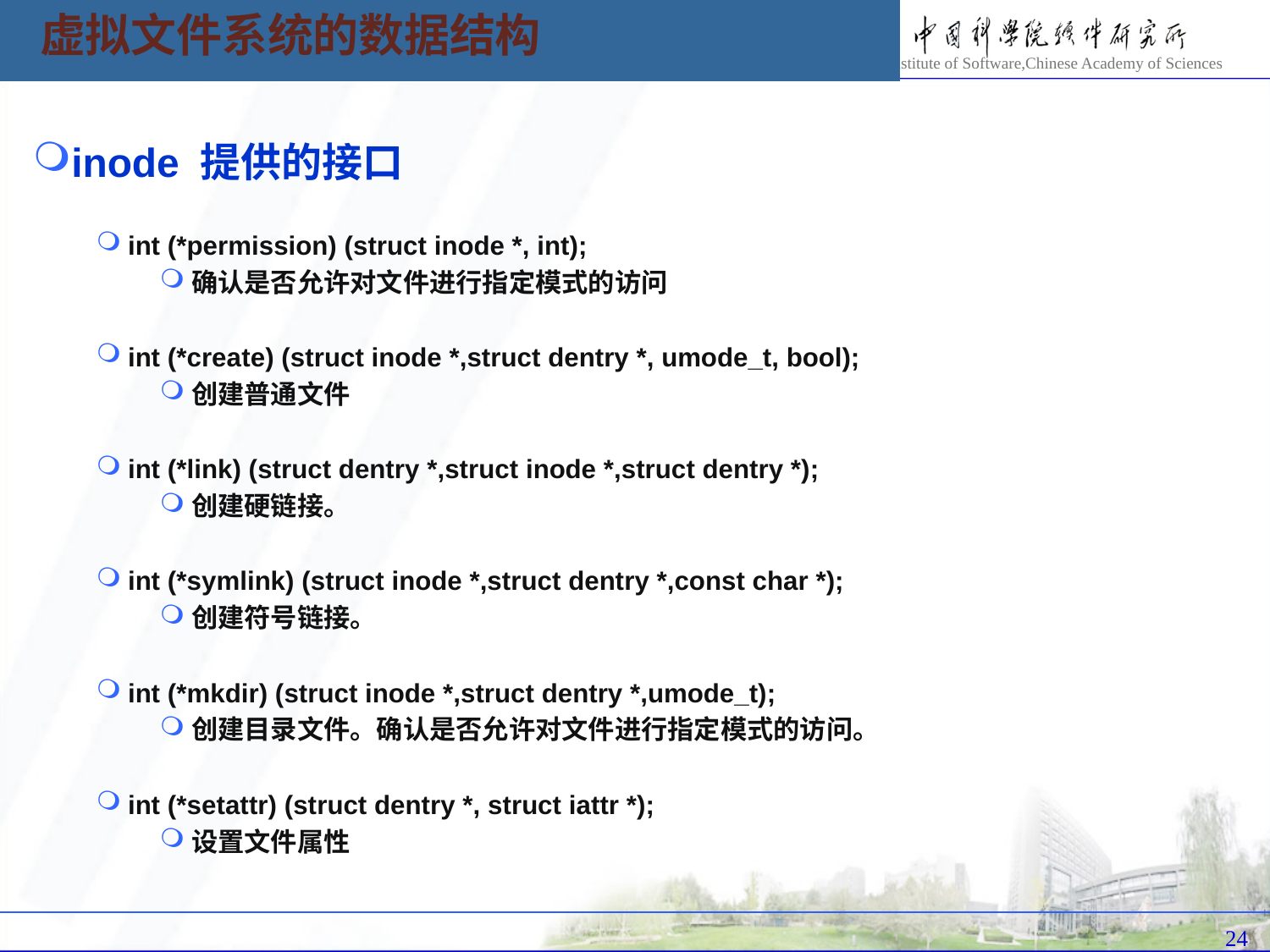

虚拟文件系统的数据结构
inode 提供的接口

int (*permission) (struct inode *, int);
确认是否允许对文件进行指定模式的访问

int (*create) (struct inode *,struct dentry *, umode_t, bool);
创建普通文件

int (*link) (struct dentry *,struct inode *,struct dentry *);
创建硬链接。

int (*symlink) (struct inode *,struct dentry *,const char *);
创建符号链接。

int (*mkdir) (struct inode *,struct dentry *,umode_t);
创建目录文件。确认是否允许对文件进行指定模式的访问。

int (*setattr) (struct dentry *, struct iattr *);
设置文件属性

24